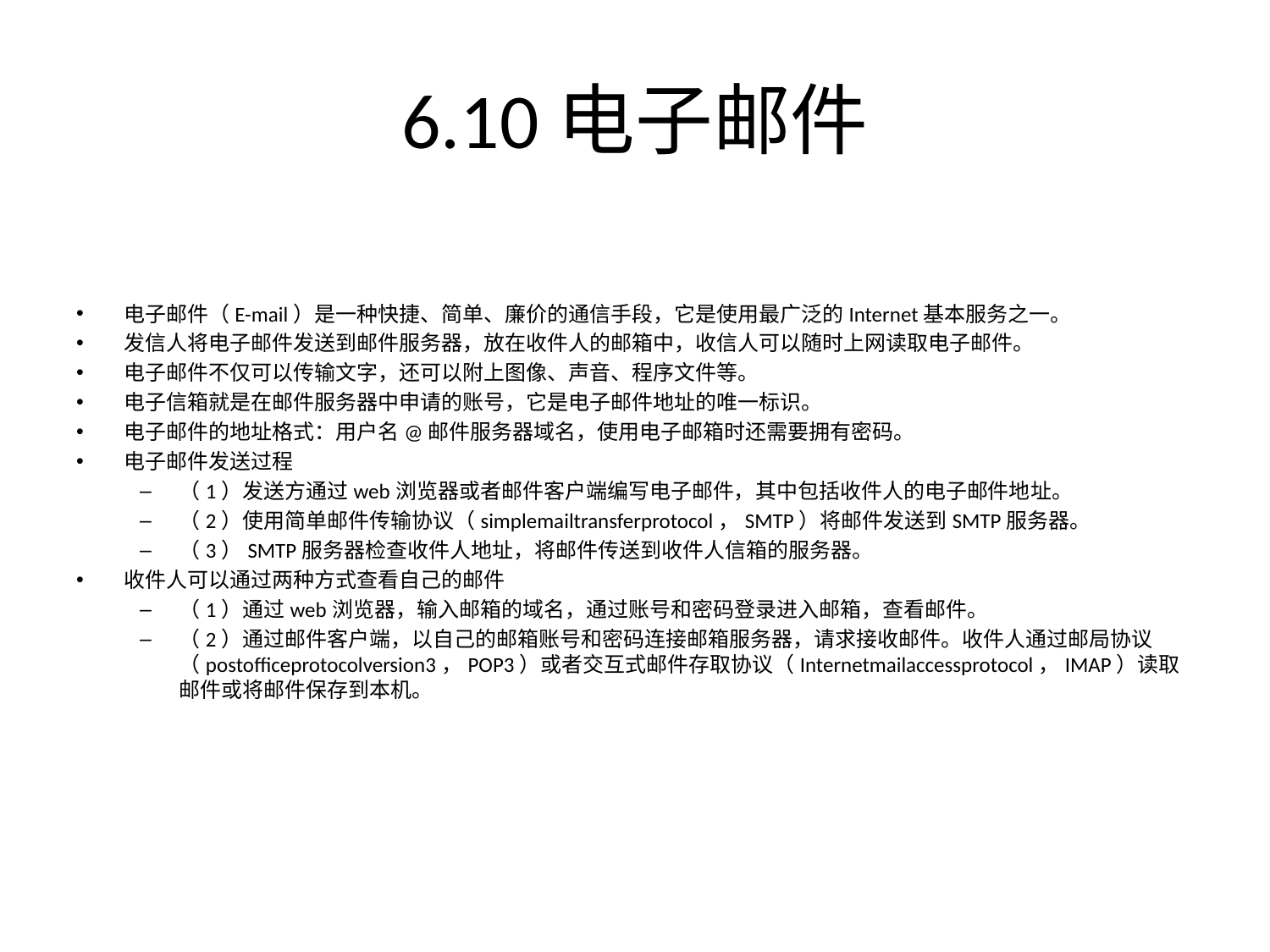

# 6.10电子邮件

电子邮件（E-mail）是一种快捷、简单、廉价的通信手段，它是使用最广泛的Internet基本服务之一。
发信人将电子邮件发送到邮件服务器，放在收件人的邮箱中，收信人可以随时上网读取电子邮件。
电子邮件不仅可以传输文字，还可以附上图像、声音、程序文件等。
电子信箱就是在邮件服务器中申请的账号，它是电子邮件地址的唯一标识。
电子邮件的地址格式：用户名@邮件服务器域名，使用电子邮箱时还需要拥有密码。
电子邮件发送过程
（1）发送方通过web浏览器或者邮件客户端编写电子邮件，其中包括收件人的电子邮件地址。
（2）使用简单邮件传输协议（simplemailtransferprotocol，SMTP）将邮件发送到SMTP服务器。
（3）SMTP服务器检查收件人地址，将邮件传送到收件人信箱的服务器。
收件人可以通过两种方式查看自己的邮件
（1）通过web浏览器，输入邮箱的域名，通过账号和密码登录进入邮箱，查看邮件。
（2）通过邮件客户端，以自己的邮箱账号和密码连接邮箱服务器，请求接收邮件。收件人通过邮局协议（postofficeprotocolversion3，POP3）或者交互式邮件存取协议（Internetmailaccessprotocol，IMAP）读取邮件或将邮件保存到本机。